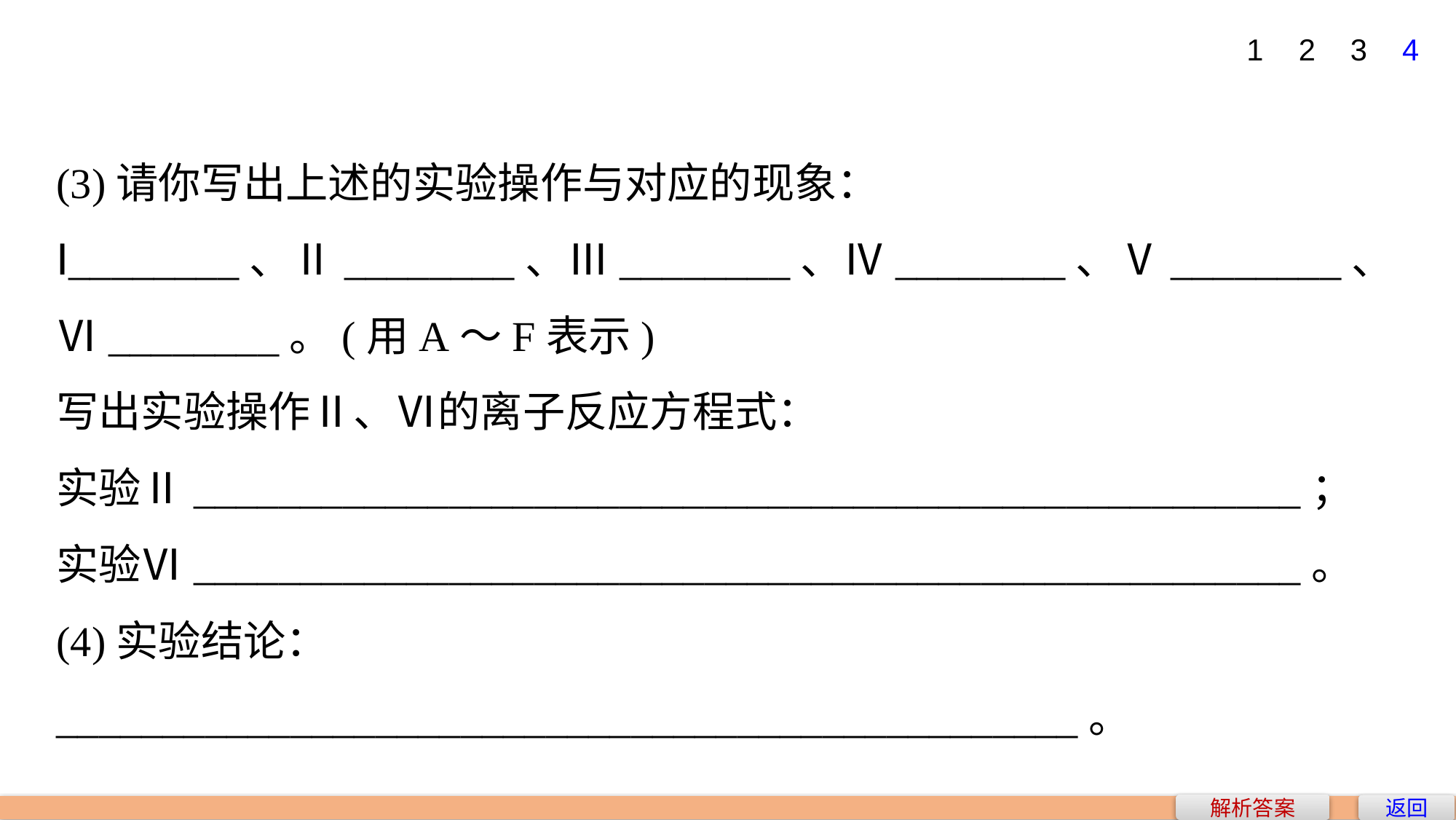

1
2
3
4
(3)请你写出上述的实验操作与对应的现象：
Ⅰ________、Ⅱ________、Ⅲ________、Ⅳ________、Ⅴ________、Ⅵ________。(用A～F表示)
写出实验操作Ⅱ、Ⅵ的离子反应方程式：
实验Ⅱ____________________________________________________；
实验Ⅵ____________________________________________________。
(4)实验结论： ________________________________________________。
解析答案
返回